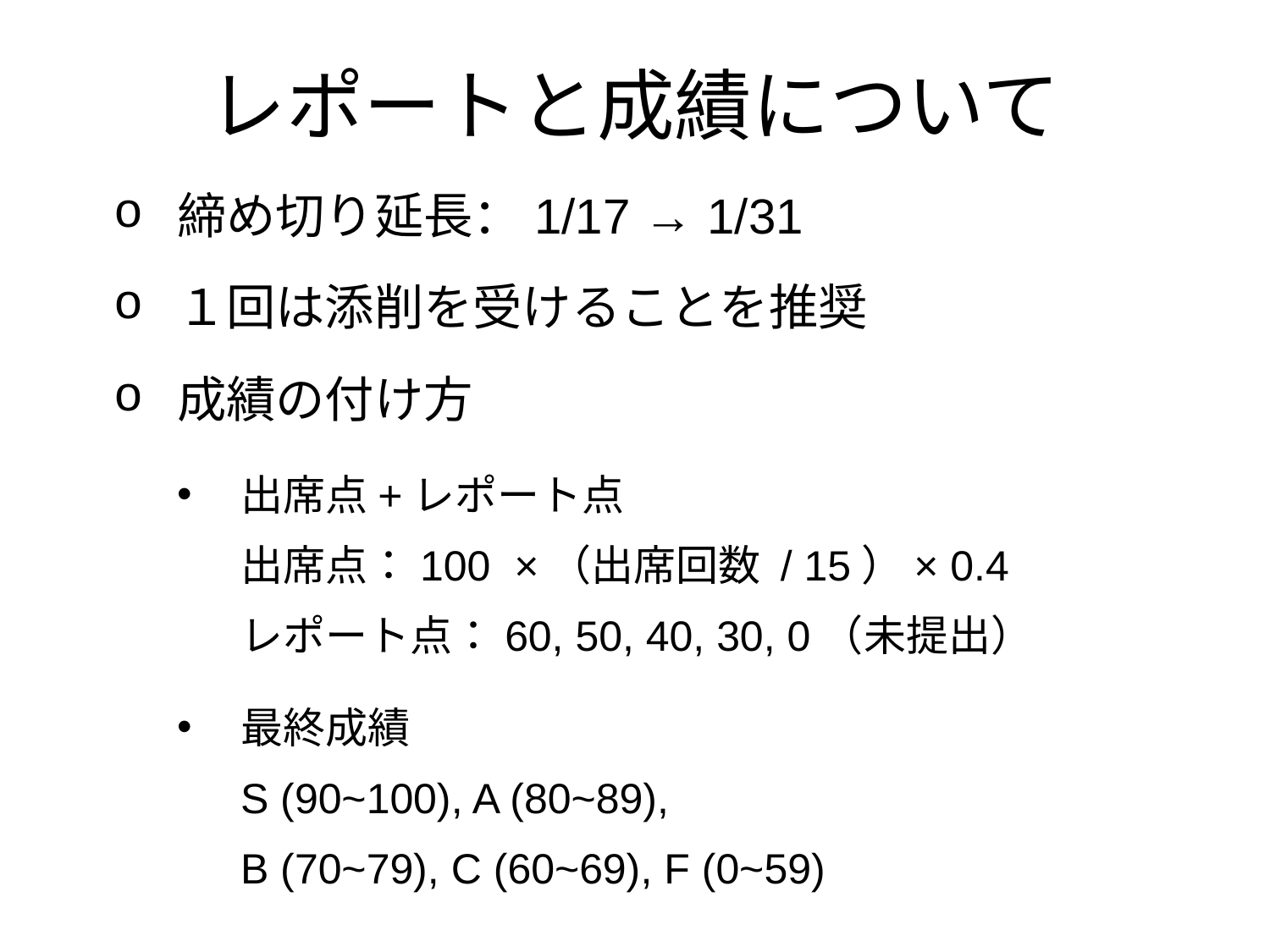

# レポートと成績について
締め切り延長：1/17 → 1/31
１回は添削を受けることを推奨
成績の付け方
出席点+レポート点
出席点：100  ×（出席回数 / 15）× 0.4
レポート点：60, 50, 40, 30, 0（未提出）
最終成績
S (90~100), A (80~89),
B (70~79), C (60~69), F (0~59)